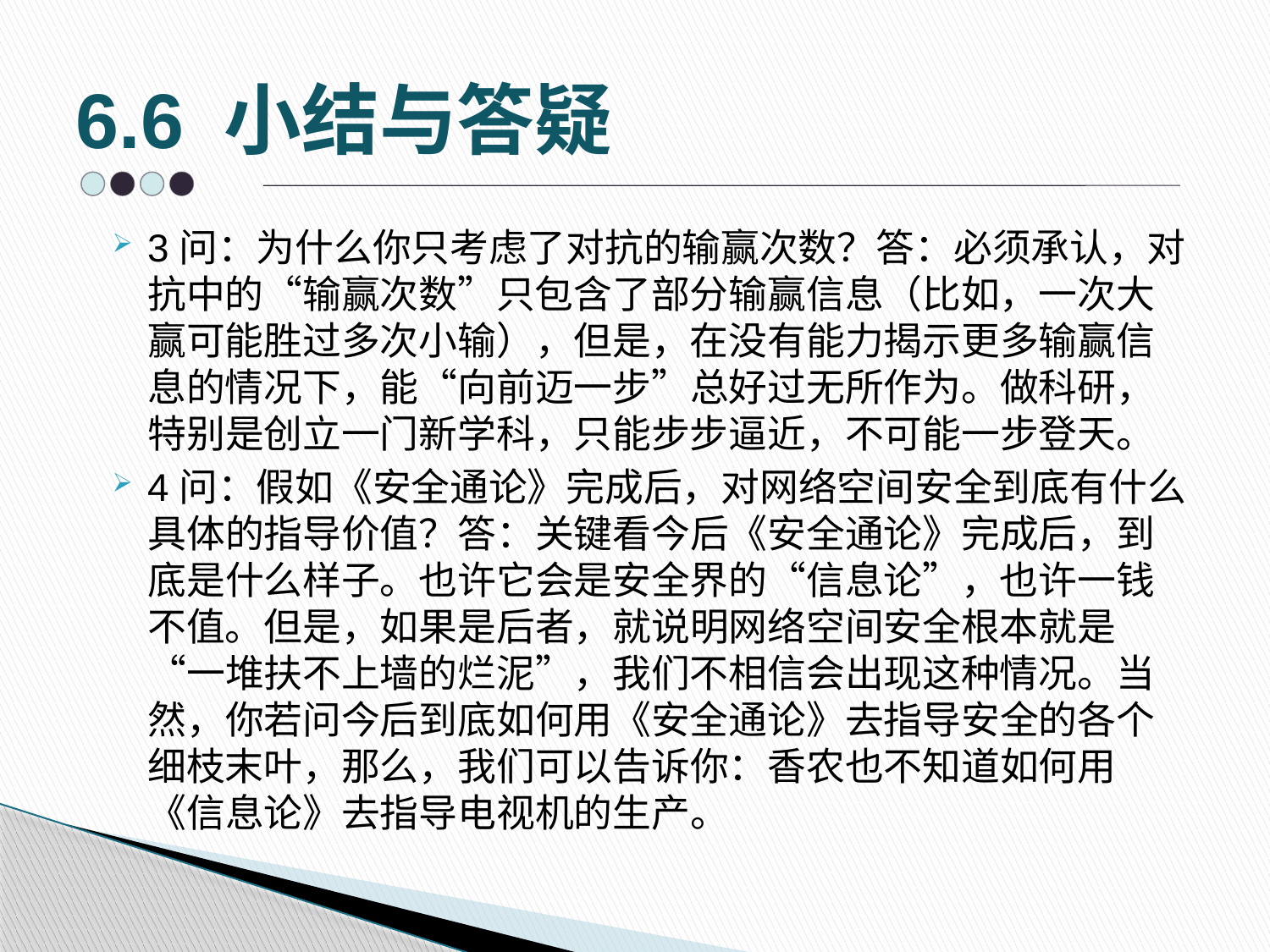

# 6.6 小结与答疑

3问：为什么你只考虑了对抗的输赢次数？答：必须承认，对抗中的“输赢次数”只包含了部分输赢信息（比如，一次大赢可能胜过多次小输），但是，在没有能力揭示更多输赢信息的情况下，能“向前迈一步”总好过无所作为。做科研，特别是创立一门新学科，只能步步逼近，不可能一步登天。
4问：假如《安全通论》完成后，对网络空间安全到底有什么具体的指导价值？答：关键看今后《安全通论》完成后，到底是什么样子。也许它会是安全界的“信息论”，也许一钱不值。但是，如果是后者，就说明网络空间安全根本就是“一堆扶不上墙的烂泥”，我们不相信会出现这种情况。当然，你若问今后到底如何用《安全通论》去指导安全的各个细枝末叶，那么，我们可以告诉你：香农也不知道如何用《信息论》去指导电视机的生产。